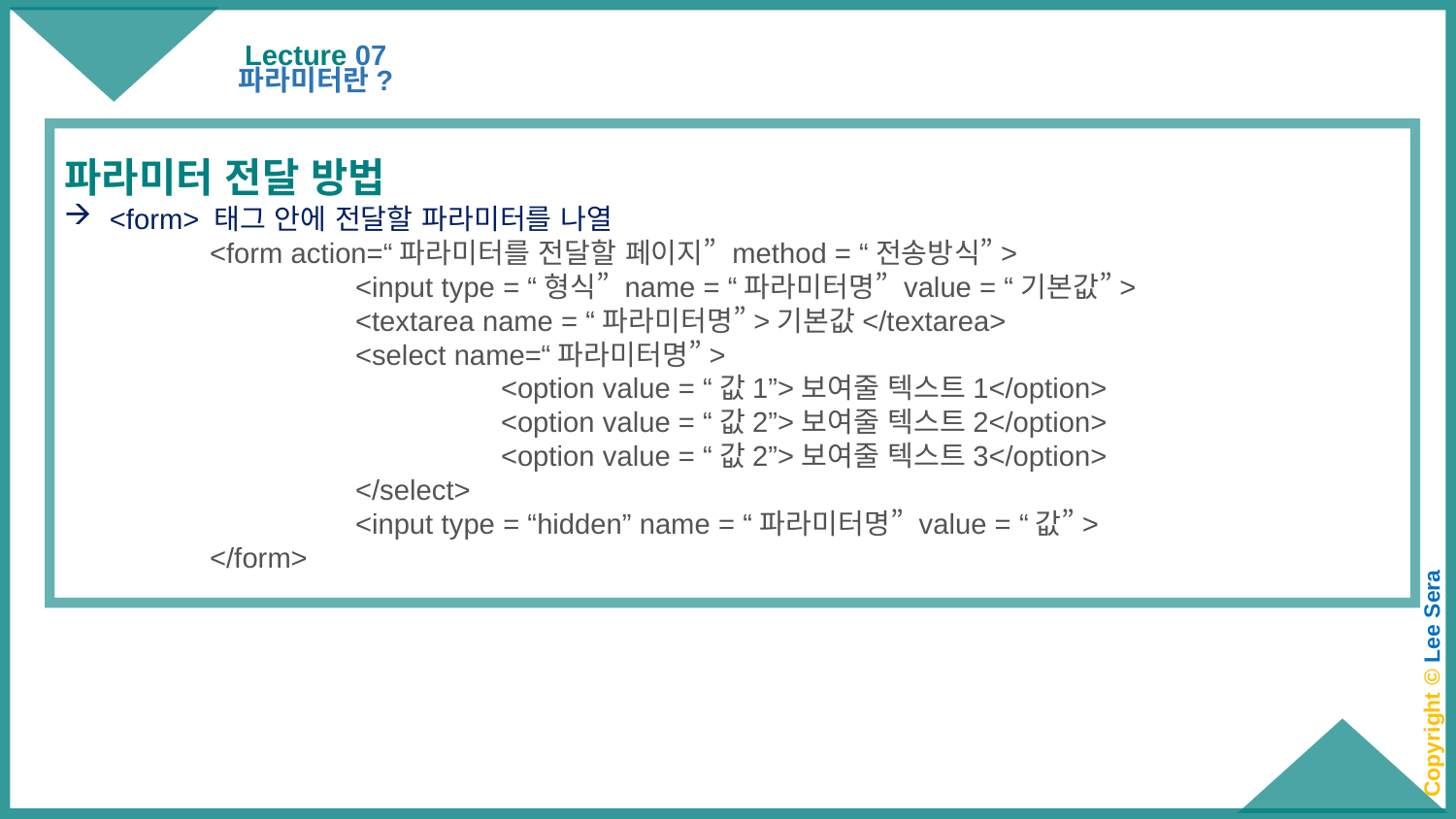

# Lecture 07
파라미터란?
파라미터 전달 방법
<form> 태그 안에 전달할 파라미터를 나열
	<form action=“파라미터를 전달할 페이지” method = “전송방식”>
		<input type = “형식” name = “파라미터명” value = “기본값”>
		<textarea name = “파라미터명”>기본값</textarea>
		<select name=“파라미터명”>
			<option value = “값1”>보여줄 텍스트1</option>
			<option value = “값2”>보여줄 텍스트2</option>
			<option value = “값2”>보여줄 텍스트3</option>
		</select>
		<input type = “hidden” name = “파라미터명” value = “값”>
	</form>
Copyright © Lee Sera